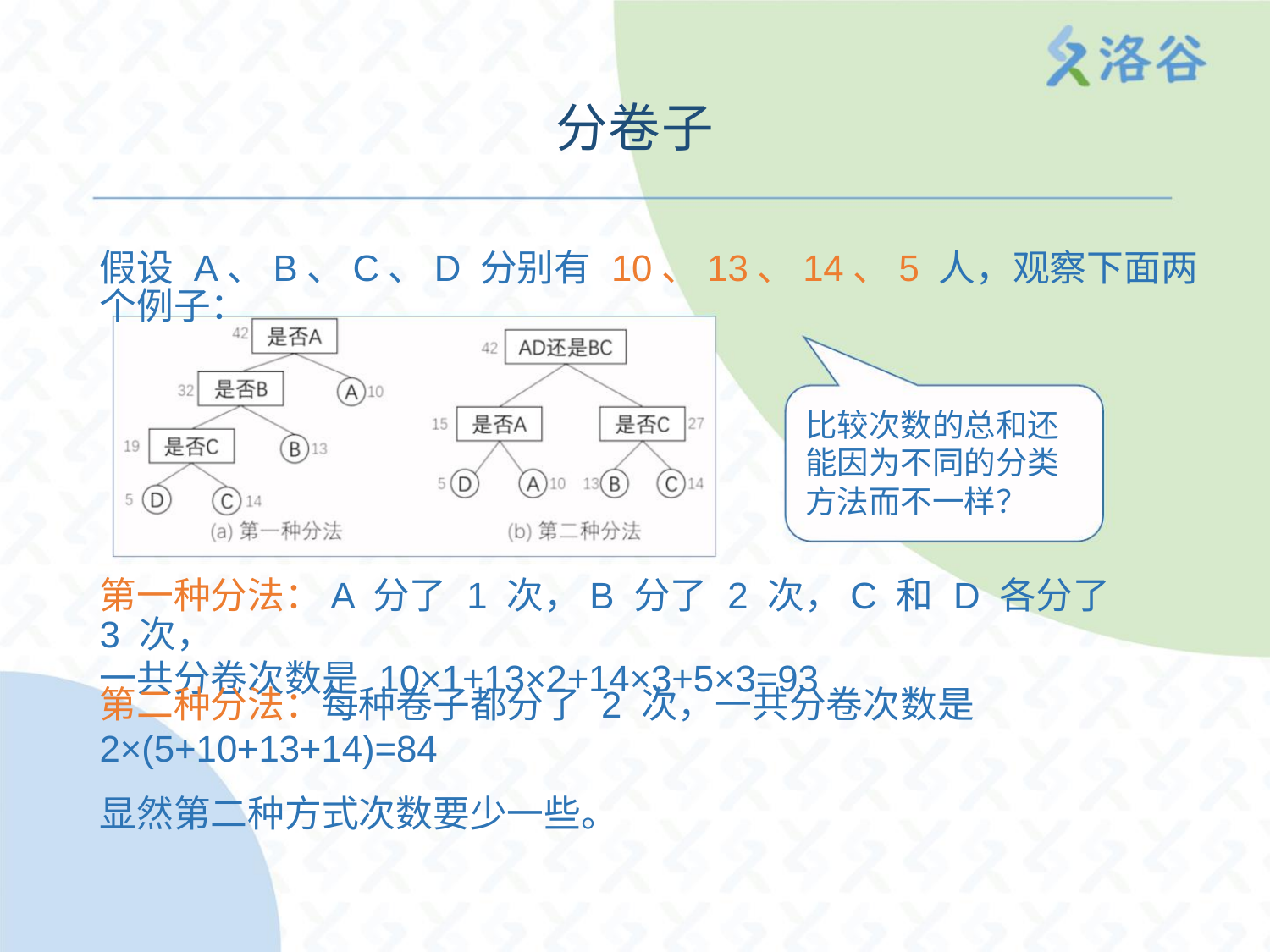

分卷子
假设 A、B、C、D 分别有 10、13、14、5 人，观察下面两个例子：
比较次数的总和还
能因为不同的分类
方法而不一样？
第一种分法：A 分了 1 次，B 分了 2 次，C 和 D 各分了 3 次，
一共分卷次数是 10×1+13×2+14×3+5×3=93
第二种分法：每种卷子都分了 2 次，一共分卷次数是
2×(5+10+13+14)=84
显然第二种方式次数要少一些。